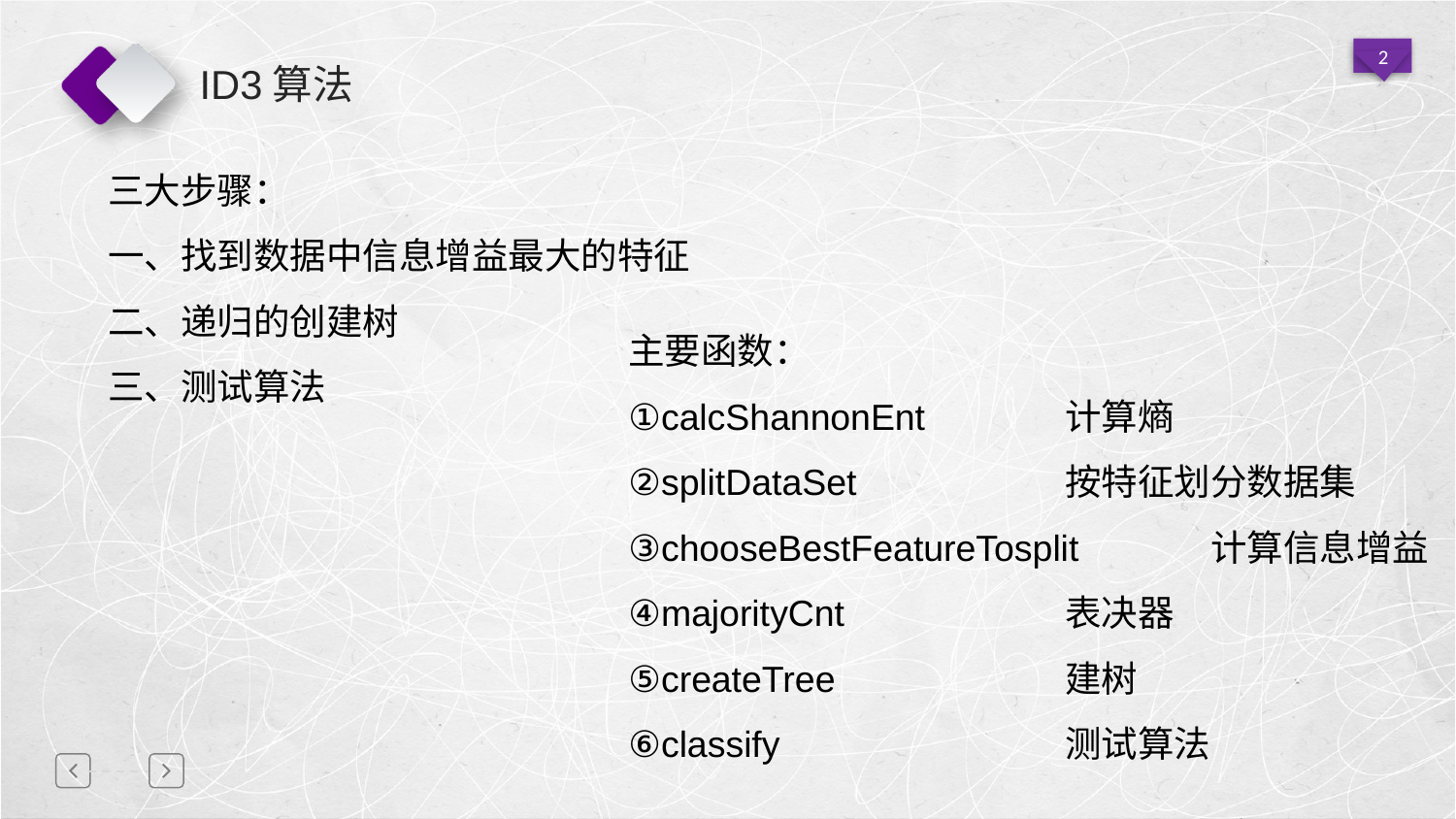

ID3算法
三大步骤：
一、找到数据中信息增益最大的特征
二、递归的创建树
三、测试算法
主要函数：
①calcShannonEnt	计算熵
②splitDataSet		按特征划分数据集
③chooseBestFeatureTosplit	计算信息增益
④majorityCnt		表决器
⑤createTree		建树
⑥classify		测试算法